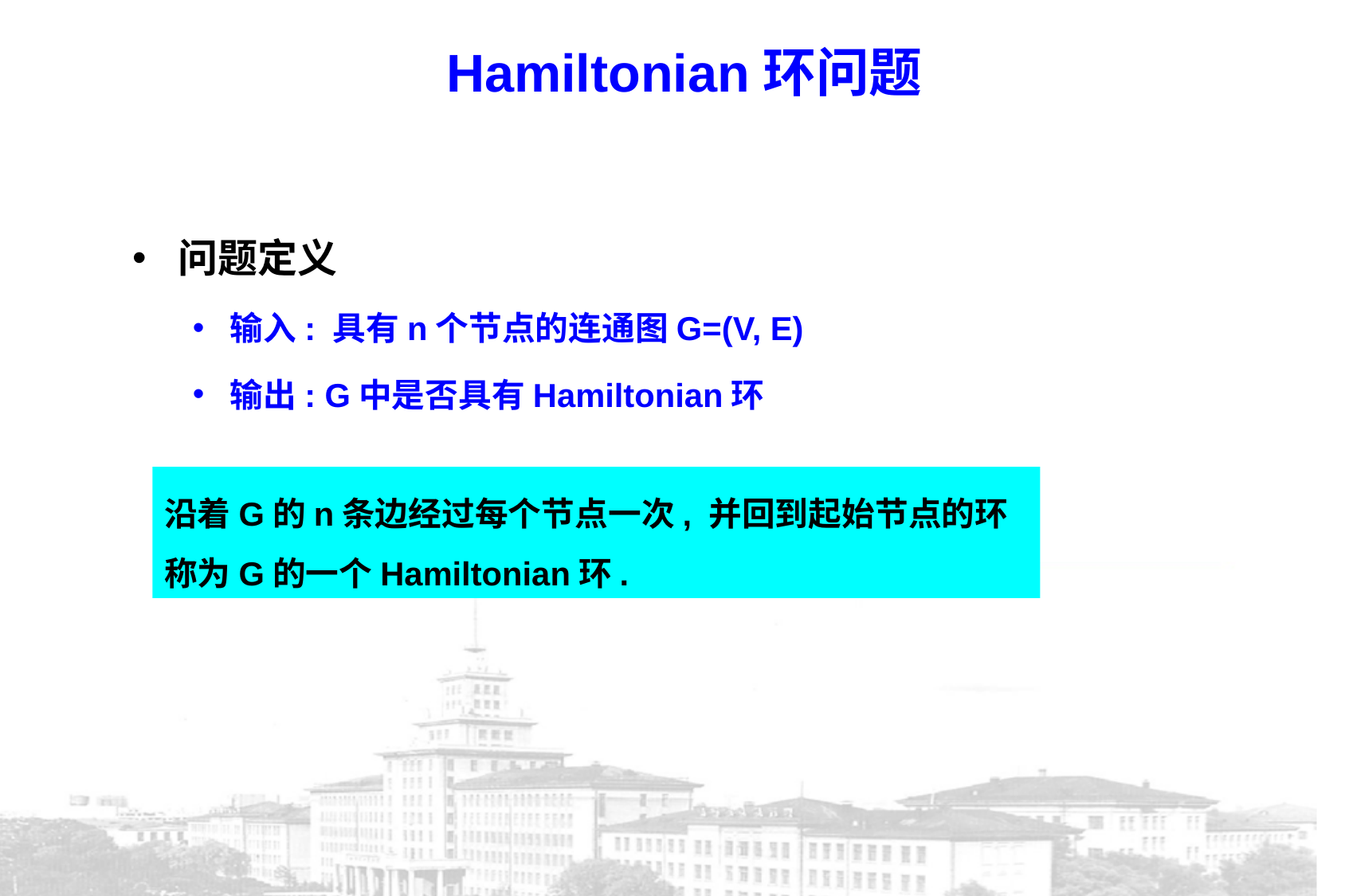

# Hamiltonian环问题
问题定义
输入: 具有n个节点的连通图G=(V, E)
输出: G中是否具有Hamiltonian环
沿着G的n条边经过每个节点一次, 并回到起始节点的环称为G的一个Hamiltonian环.